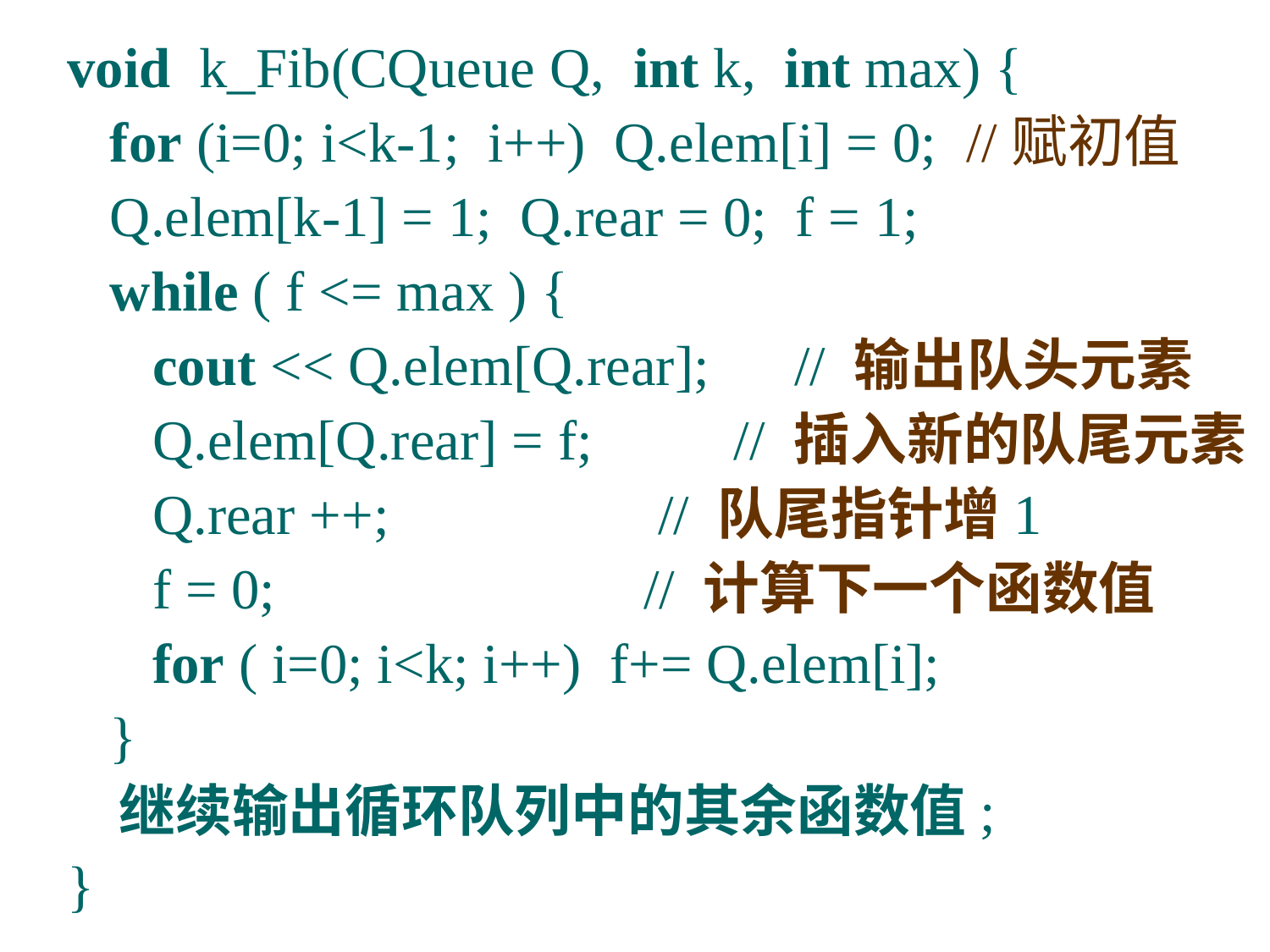

void  k_Fib(CQueue Q,  int k,  int max) {
   for (i=0; i<k-1;  i++)  Q.elem[i] = 0;  //赋初值
   Q.elem[k-1] = 1;  Q.rear = 0;  f = 1;
   while ( f <= max ) {
      cout << Q.elem[Q.rear];      // 输出队头元素
      Q.elem[Q.rear] = f;          // 插入新的队尾元素
      Q.rear ++;                   // 队尾指针增1
      f = 0;                          // 计算下一个函数值
      for ( i=0; i<k; i++)  f+= Q.elem[i];
   }
   继续输出循环队列中的其余函数值;
}